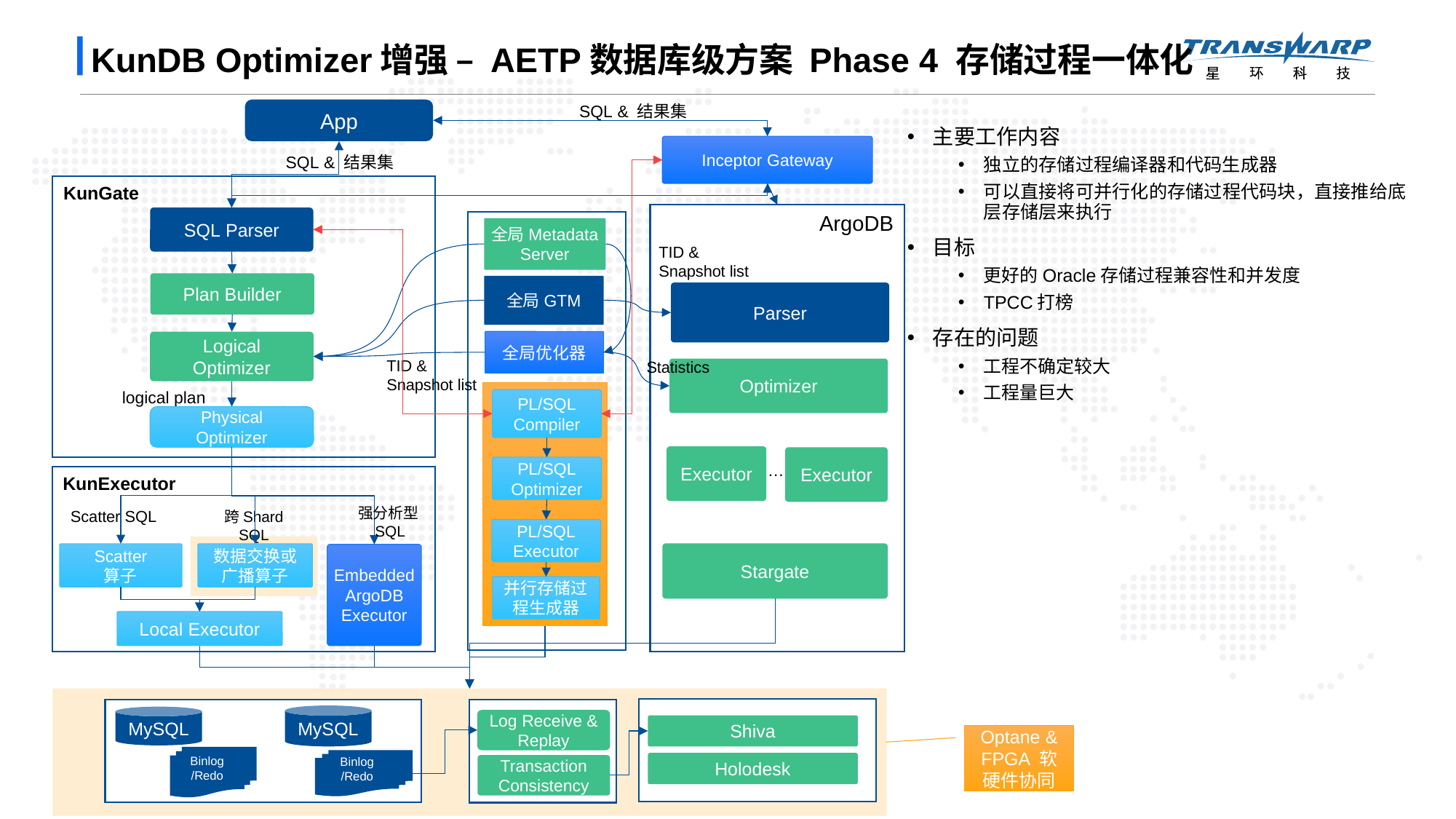

# KunDB Optimizer增强 – AETP数据库级方案 Phase 4 存储过程一体化
SQL & 结果集
App
主要工作内容
独立的存储过程编译器和代码生成器
可以直接将可并行化的存储过程代码块，直接推给底层存储层来执行
目标
更好的Oracle存储过程兼容性和并发度
TPCC打榜
存在的问题
工程不确定较大
工程量巨大
Inceptor Gateway
SQL & 结果集
KunGate
ArgoDB
SQL Parser

全局Metadata Server
TID &
Snapshot list
Plan Builder
全局GTM
Parser
全局优化器
Logical
Optimizer
TID &
Snapshot list
Statistics
Optimizer
logical plan

PL/SQL Compiler
PL/SQL Optimizer
PL/SQL Executor
并行存储过程生成器
Physical
Optimizer
Executor
Executor
…
KunExecutor
强分析型SQL
Scatter SQL
跨Shard SQL

Stargate
数据交换或广播算子
Scatter
算子
Embedded
ArgoDB Executor
Local Executor

MySQL
MySQL
Log Receive & Replay
Shiva
Optane & FPGA 软硬件协同
Binlog /Redo

Binlog /Redo

Holodesk
Transaction Consistency